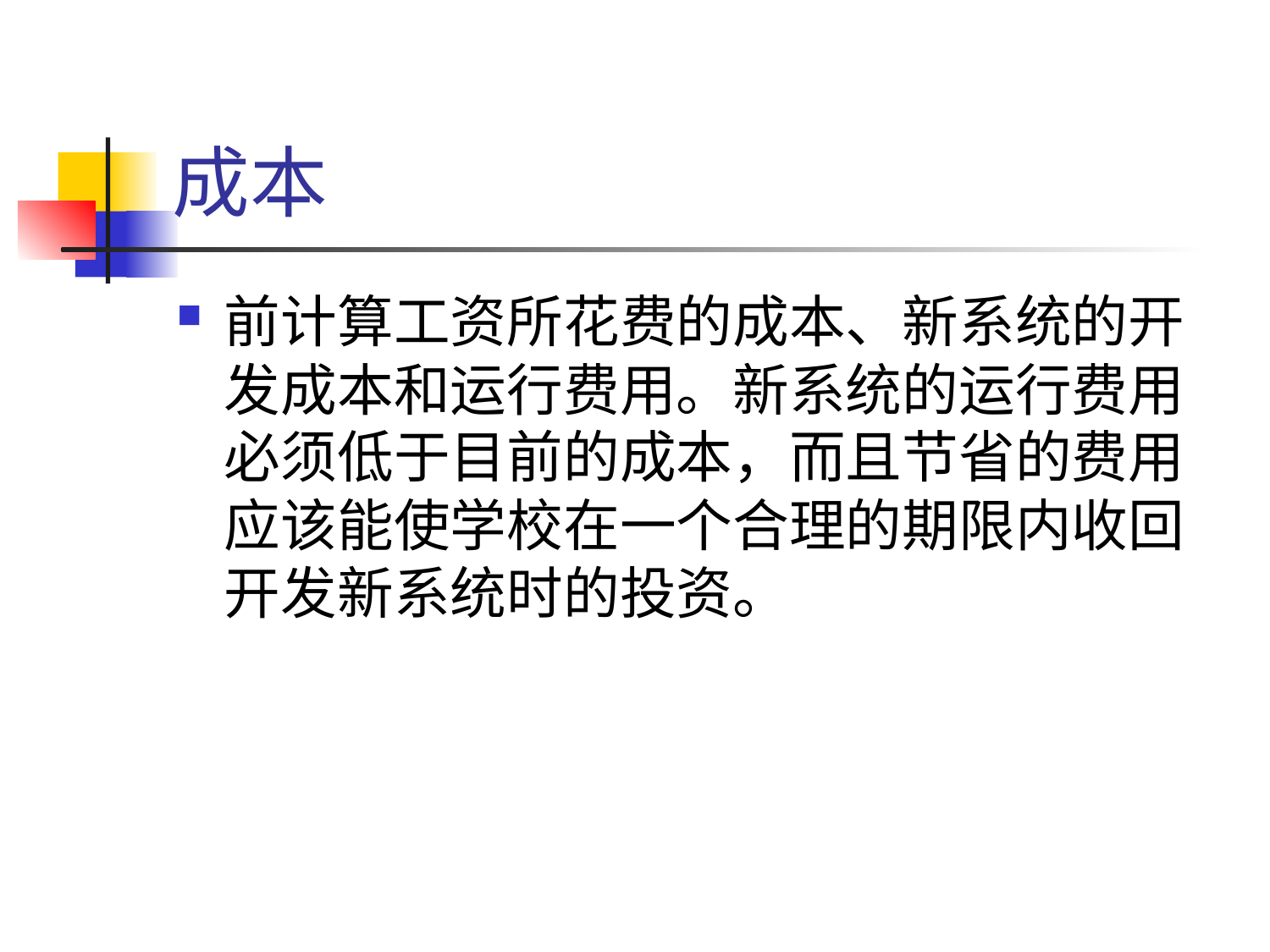

# 成本
前计算工资所花费的成本、新系统的开发成本和运行费用。新系统的运行费用必须低于目前的成本，而且节省的费用应该能使学校在一个合理的期限内收回开发新系统时的投资。